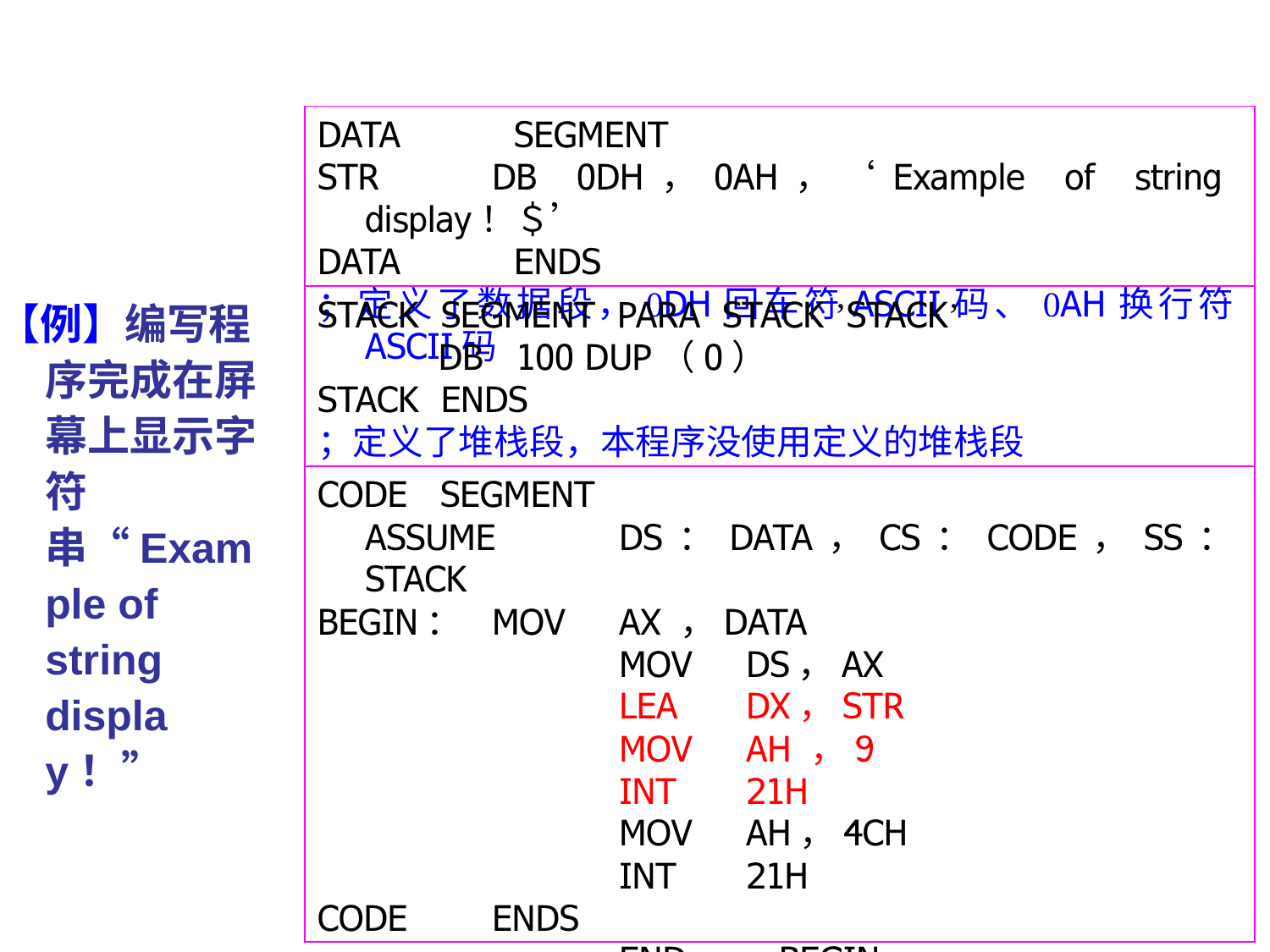

DATA	  SEGMENT
STR	DB  0DH，0AH，‘Example  of  string  display！＄’
DATA	  ENDS
；定义了数据段，0DH回车符ASCII码、0AH换行符ASCII码
【例】编写程序完成在屏幕上显示字符串“Example of string display！”
STACK  SEGMENT  PARA  STACK ’STACK’
           DB   100 DUP（0）
STACK  ENDS
；定义了堆栈段，本程序没使用定义的堆栈段
CODE   SEGMENT
	ASSUME	DS：DATA，CS：CODE，SS：STACK
BEGIN：	MOV	AX ，DATA
			MOV	DS，AX
			LEA	DX，STR
			MOV	AH ，9
			INT	21H
			MOV	AH，4CH
			INT	21H
CODE	ENDS
			END	   BEGIN
75